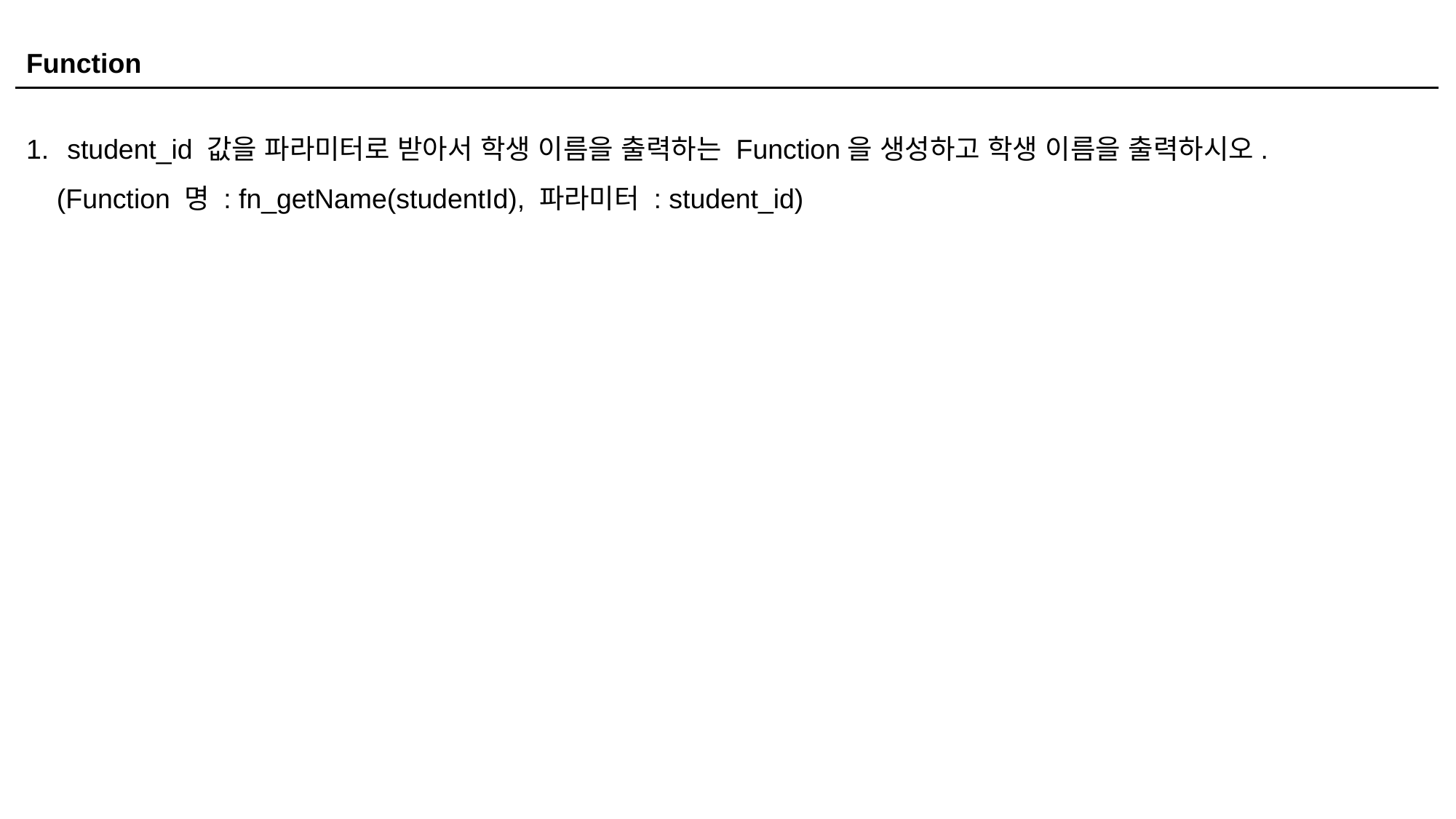

Function
student_id 값을 파라미터로 받아서 학생 이름을 출력하는 Function을 생성하고 학생 이름을 출력하시오.
    (Function 명 : fn_getName(studentId), 파라미터 : student_id)